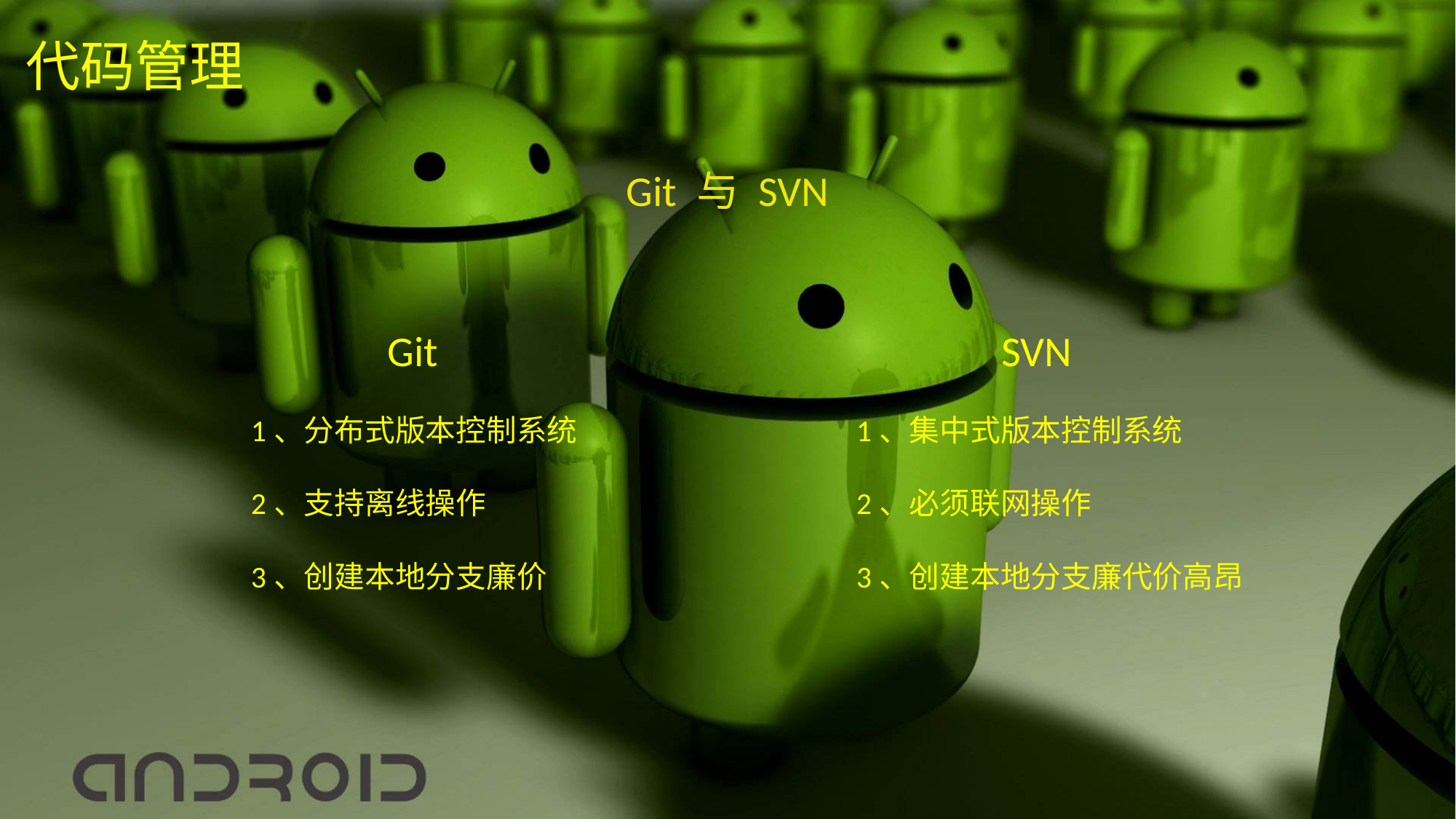

代码管理
Git 与 SVN
                   Git

1、分布式版本控制系统

2、支持离线操作

3、创建本地分支廉价
                   SVN

1、集中式版本控制系统

2、必须联网操作

3、创建本地分支廉代价高昂